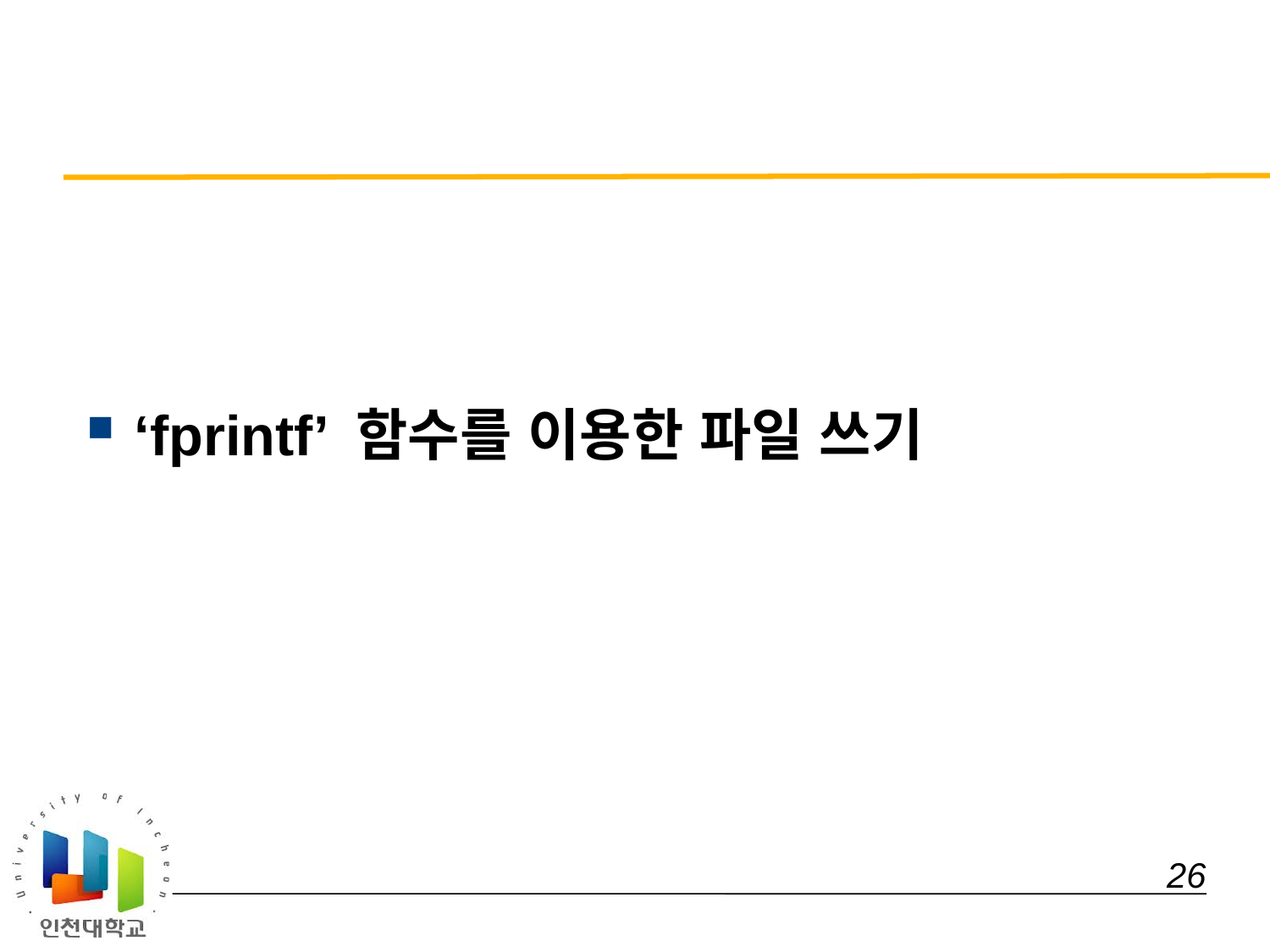

#

‘fprintf’ 함수를 이용한 파일 쓰기
 26